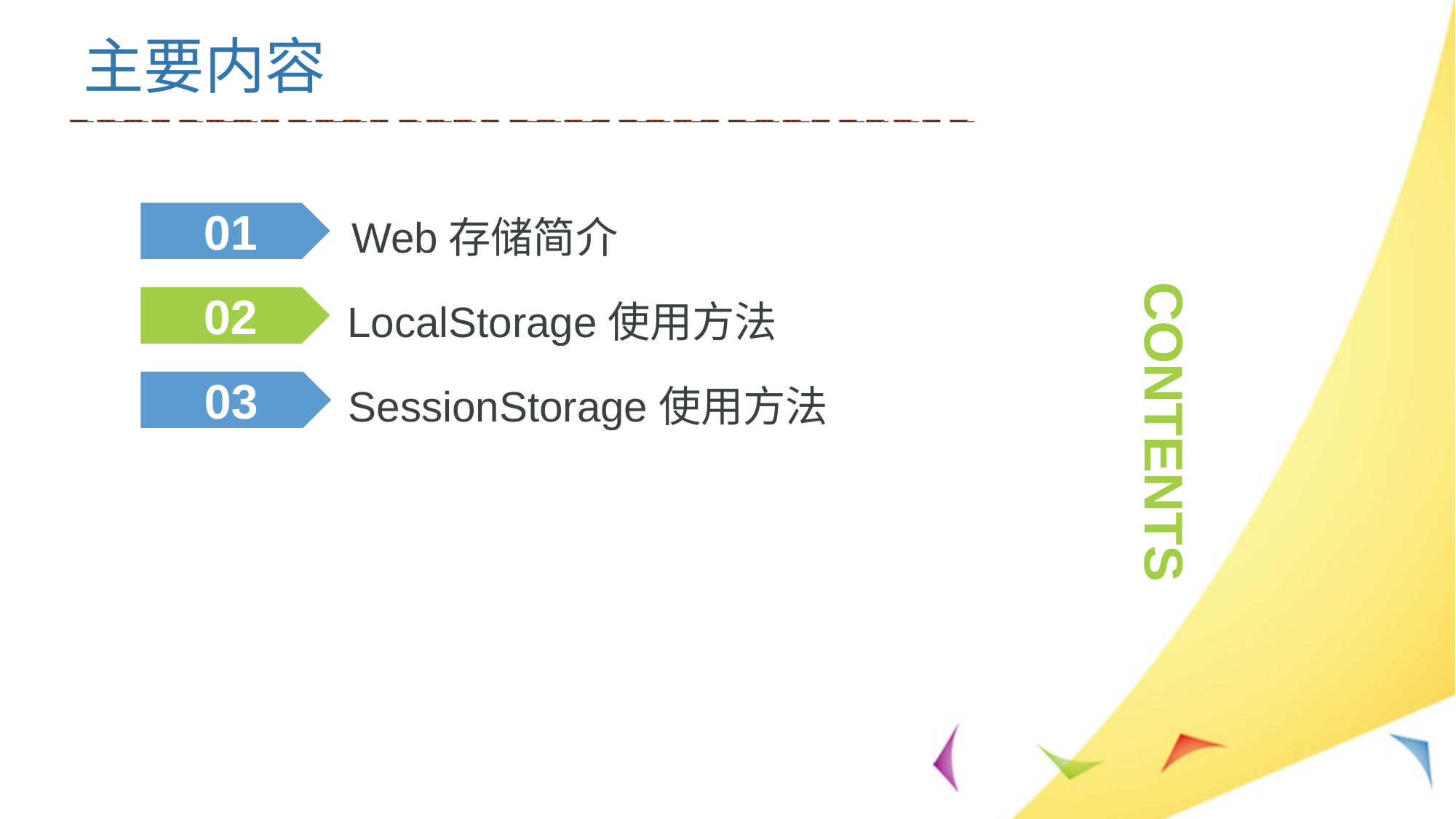

主要内容
01
Web存储简介
CONTENTS
LocalStorage使用方法
02
SessionStorage使用方法
03